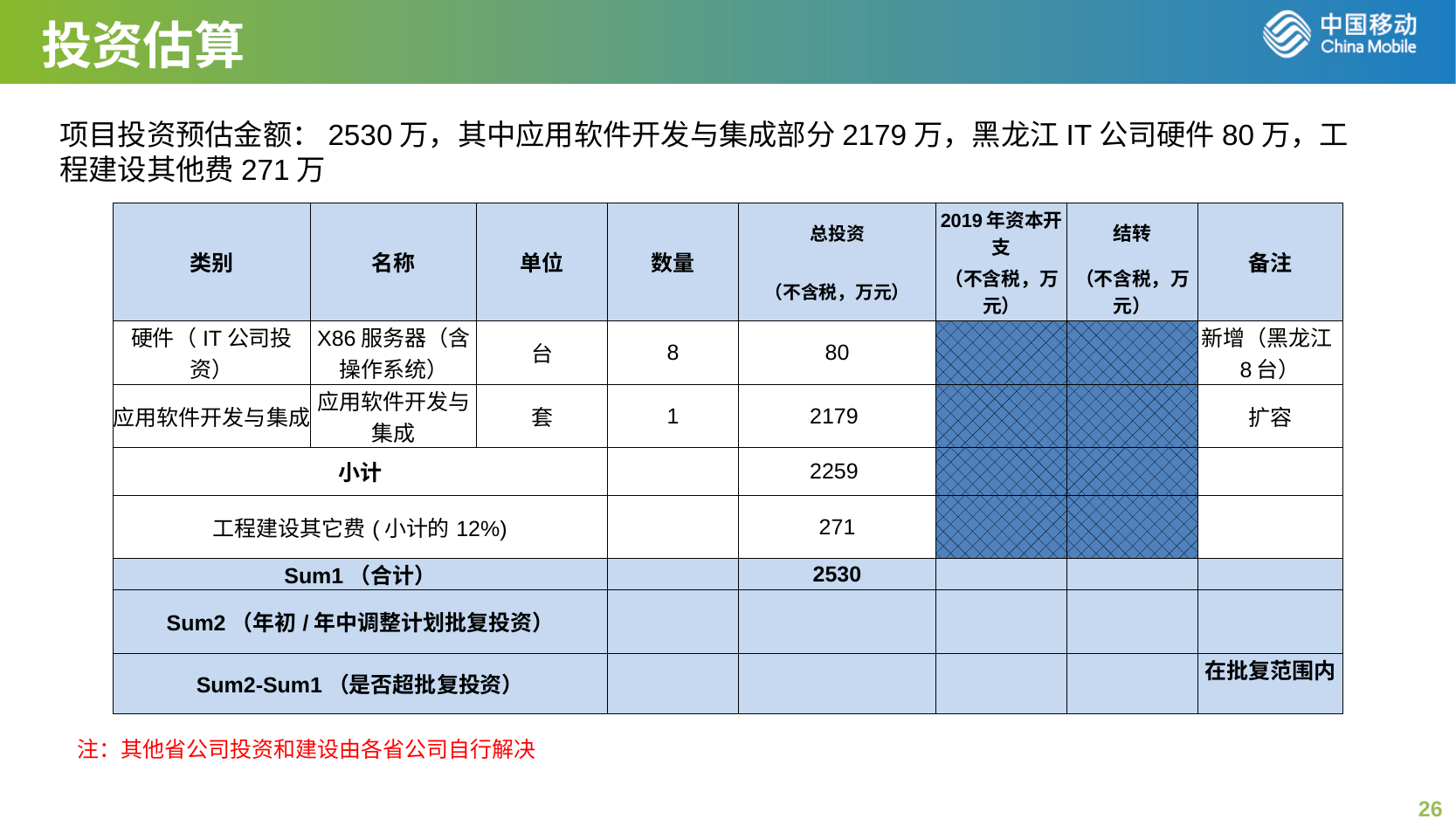

投资估算
项目投资预估金额：2530万，其中应用软件开发与集成部分2179万，黑龙江IT公司硬件80万，工程建设其他费271万
| 类别 | 名称 | 单位 | 数量 | 总投资 | 2019年资本开支 | 结转 | 备注 |
| --- | --- | --- | --- | --- | --- | --- | --- |
|  |  |  |  | （不含税，万元） | （不含税，万元） | （不含税，万元） |  |
| 硬件（IT公司投资） | X86服务器（含操作系统） | 台 | 8 | 80 |  |  | 新增（黑龙江8台） |
| 应用软件开发与集成 | 应用软件开发与集成 | 套 | 1 | 2179 |  |  | 扩容 |
| 小计 |  |  |  | 2259 |  |  |  |
| 工程建设其它费(小计的12%) |  |  |  | 271 |  |  |  |
| Sum1（合计） |  |  |  | 2530 |  |  |  |
| Sum2（年初/年中调整计划批复投资） |  |  |  |  |  |  |  |
| Sum2-Sum1（是否超批复投资） |  |  |  |  |  |  | 在批复范围内 |
|  |  |  |  |  |  |  |  |
注：其他省公司投资和建设由各省公司自行解决